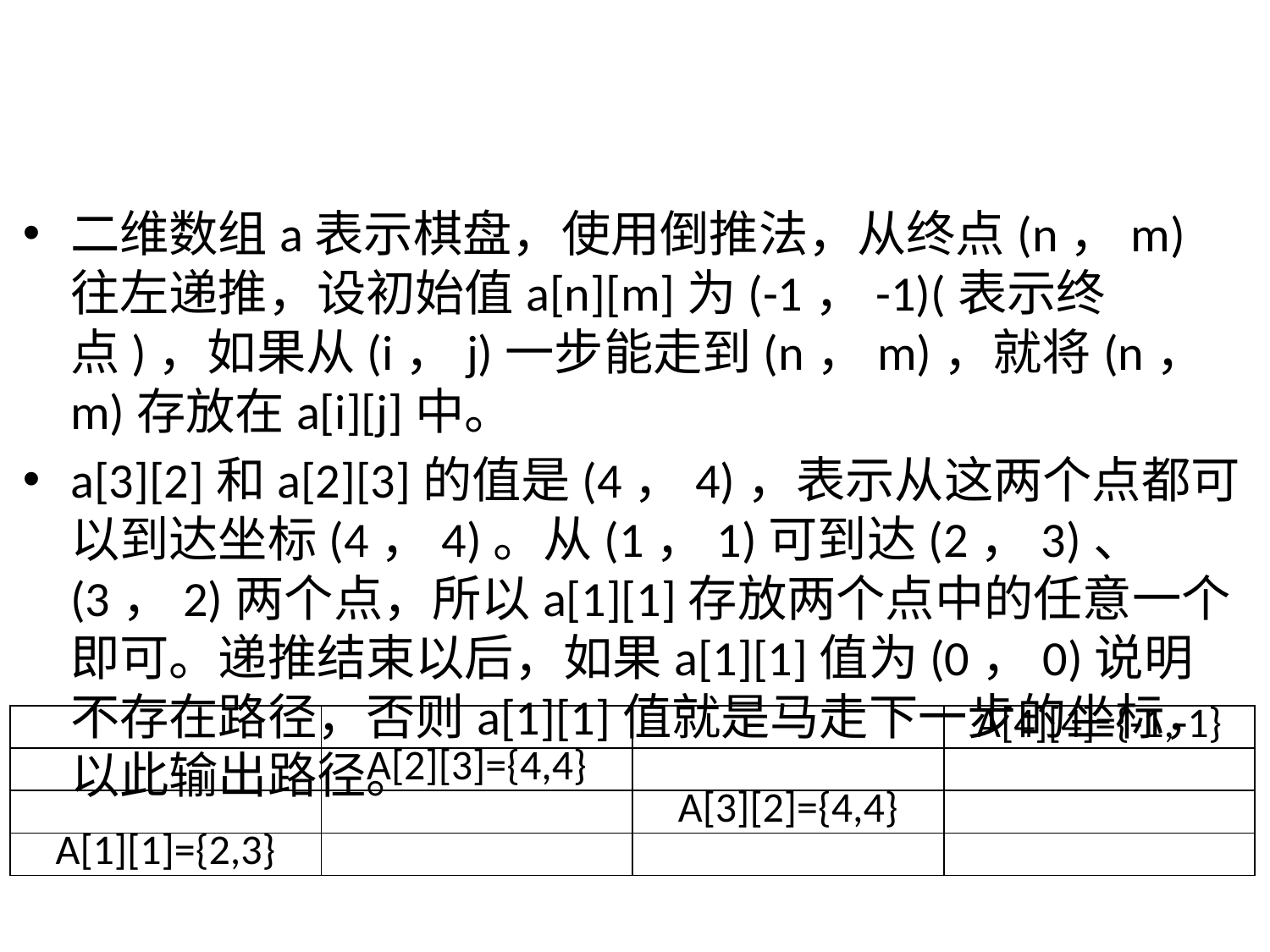

#
二维数组a表示棋盘，使用倒推法，从终点(n，m)往左递推，设初始值a[n][m]为(-1，-1)(表示终点)，如果从(i，j)一步能走到(n，m)，就将(n，m)存放在a[i][j]中。
a[3][2]和a[2][3]的值是(4，4)，表示从这两个点都可以到达坐标(4，4)。从(1，1)可到达(2，3)、(3，2)两个点，所以a[1][1]存放两个点中的任意一个即可。递推结束以后，如果a[1][1]值为(0，0)说明不存在路径，否则a[1][1]值就是马走下一步的坐标，以此输出路径。

|  |  |  | A[4][4]={-1,-1} |
| --- | --- | --- | --- |
|  | A[2][3]={4,4} |  |  |
|  |  | A[3][2]={4,4} |  |
| A[1][1]={2,3} |  |  |  |